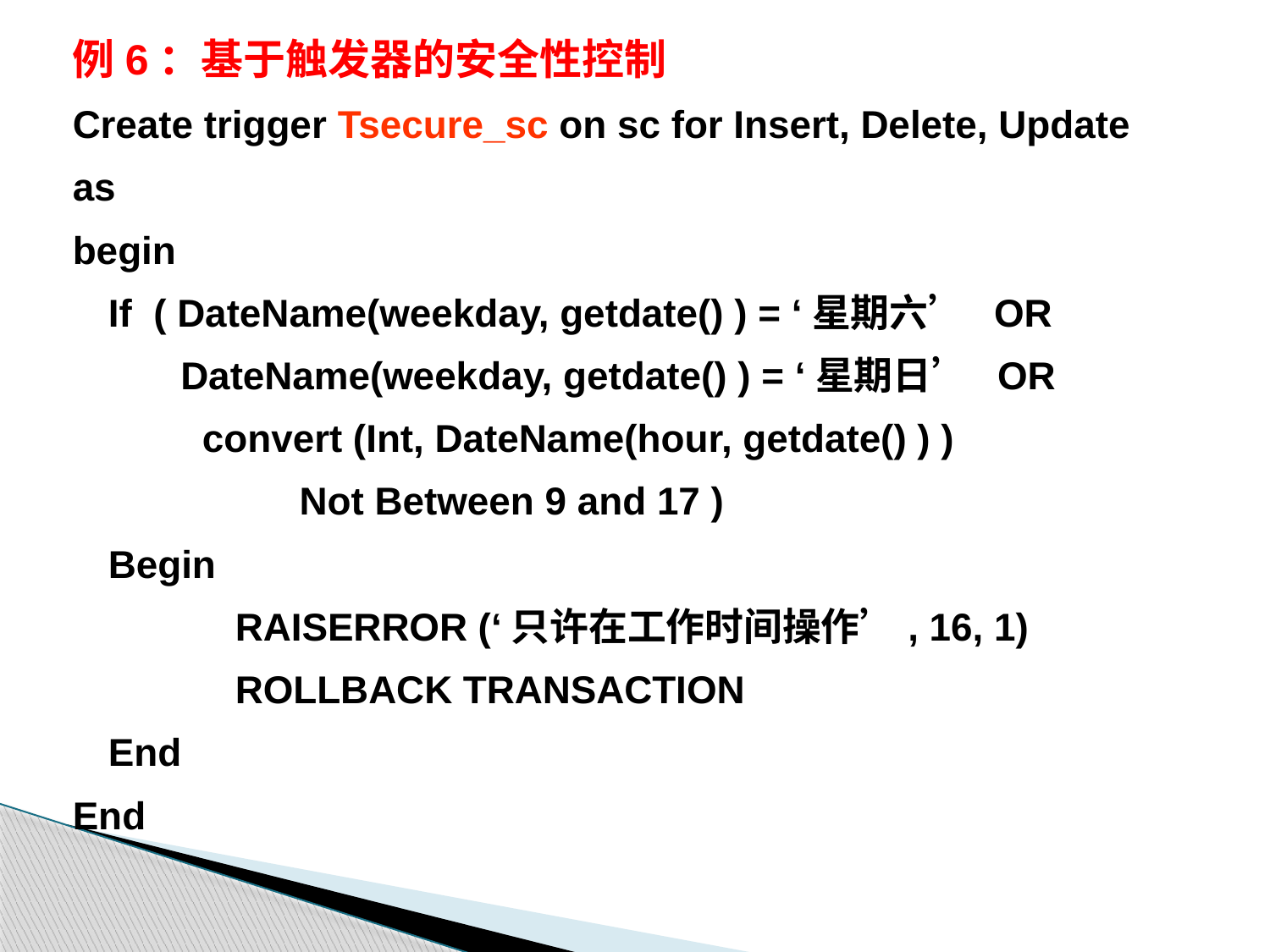

例6：基于触发器的安全性控制
Create trigger Tsecure_sc on sc for Insert, Delete, Update
as
begin
	If  ( DateName(weekday, getdate() ) = ‘星期六’  OR
          DateName(weekday, getdate() ) = ‘星期日’  OR
            convert (Int, DateName(hour, getdate() ) )
                     Not Between 9 and 17 )
	Begin
		RAISERROR (‘只许在工作时间操作’, 16, 1)
		ROLLBACK TRANSACTION
	End
End